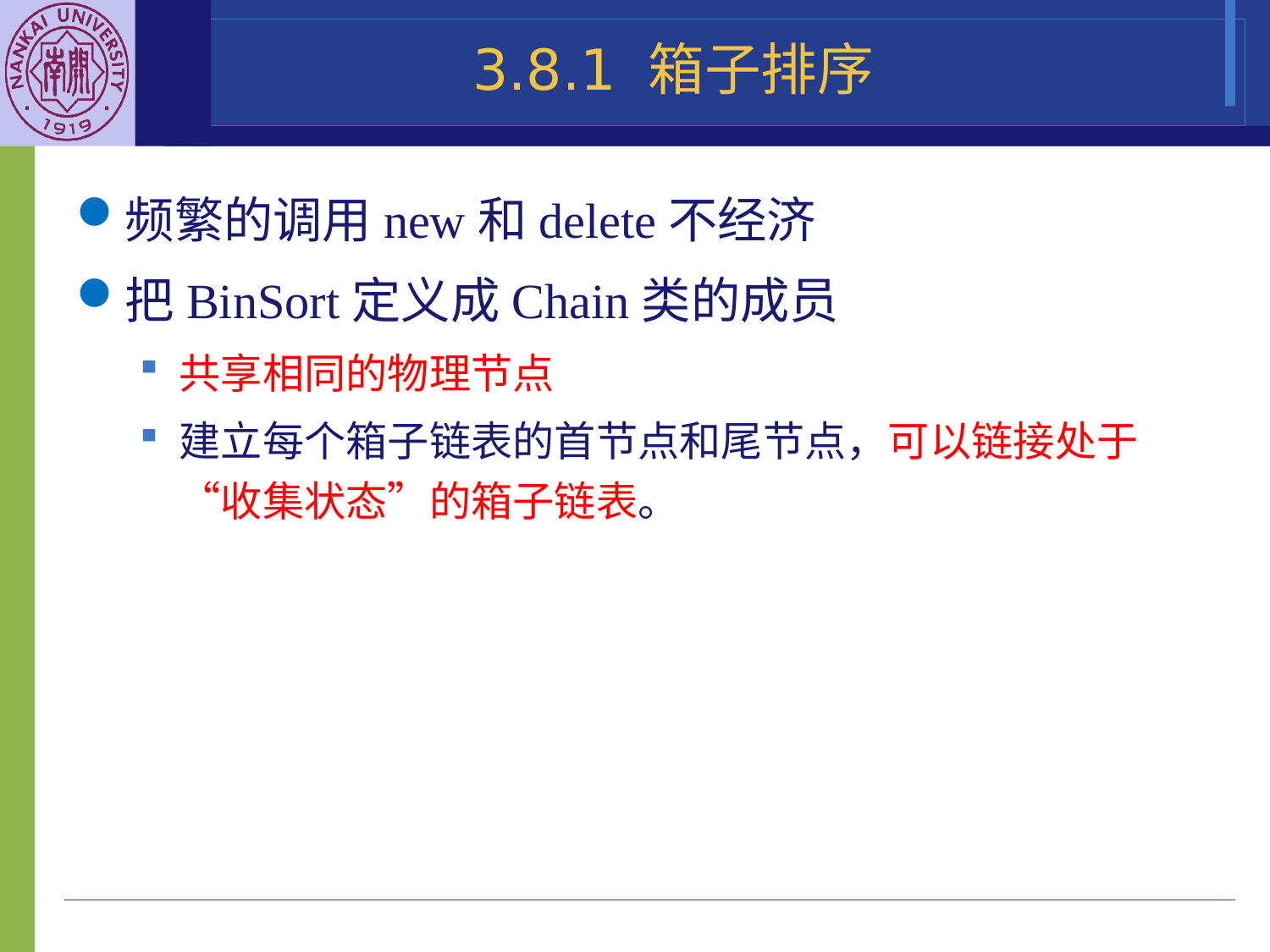

# 3.8.1 箱子排序
频繁的调用new和delete不经济
把BinSort定义成Chain类的成员
共享相同的物理节点
建立每个箱子链表的首节点和尾节点，可以链接处于“收集状态”的箱子链表。
59